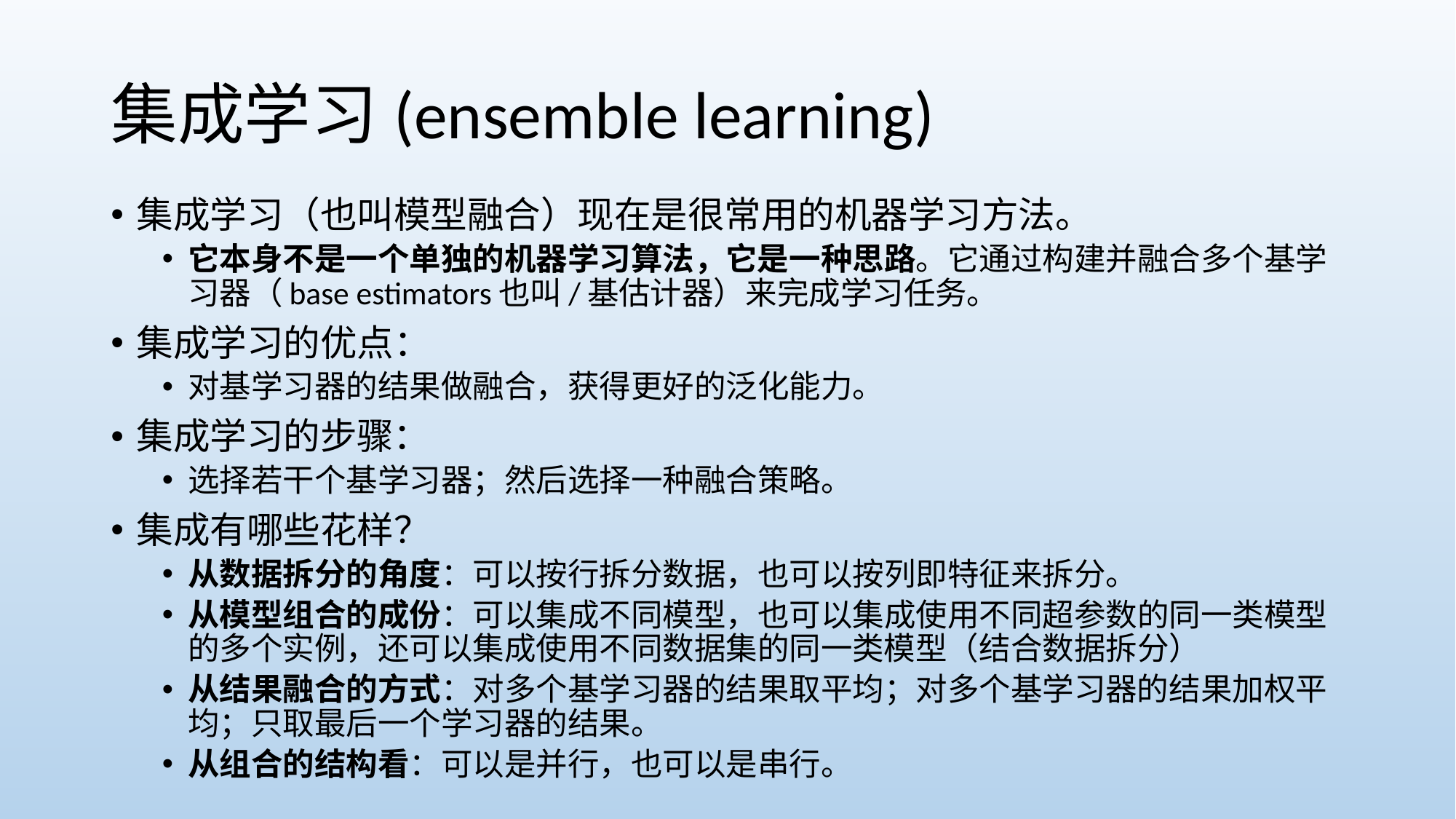

# 集成学习(ensemble learning)
集成学习（也叫模型融合）现在是很常用的机器学习方法。
它本身不是一个单独的机器学习算法，它是一种思路。它通过构建并融合多个基学习器（base estimators也叫/基估计器）来完成学习任务。
集成学习的优点：
对基学习器的结果做融合，获得更好的泛化能力。
集成学习的步骤：
选择若干个基学习器；然后选择一种融合策略。
集成有哪些花样？
从数据拆分的角度：可以按行拆分数据，也可以按列即特征来拆分。
从模型组合的成份：可以集成不同模型，也可以集成使用不同超参数的同一类模型的多个实例，还可以集成使用不同数据集的同一类模型（结合数据拆分）
从结果融合的方式：对多个基学习器的结果取平均；对多个基学习器的结果加权平均；只取最后一个学习器的结果。
从组合的结构看：可以是并行，也可以是串行。